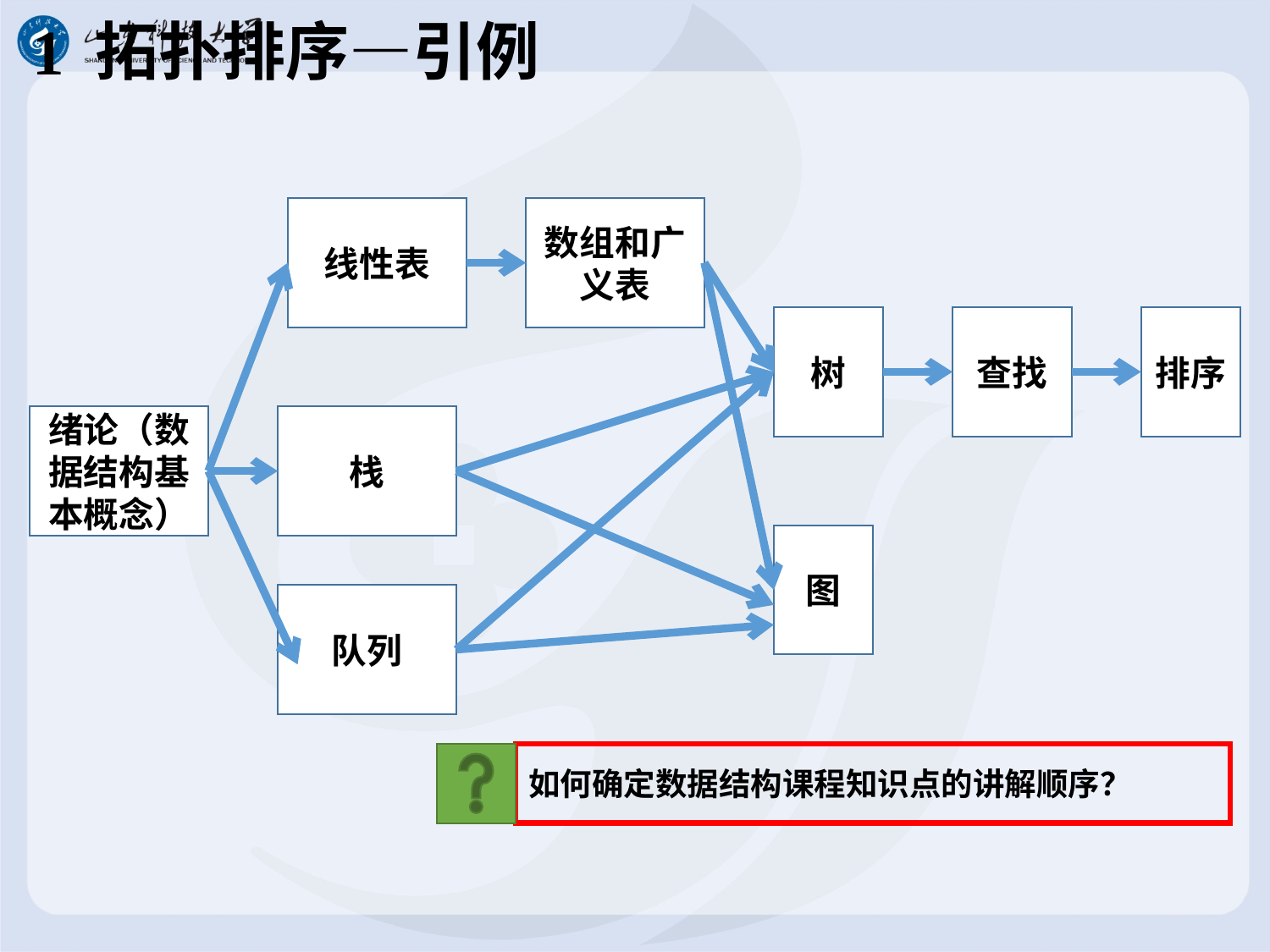

# 1 拓扑排序—引例
线性表
数组和广义表
树
查找
排序
绪论（数据结构基本概念）
栈
图
队列

如何确定数据结构课程知识点的讲解顺序？